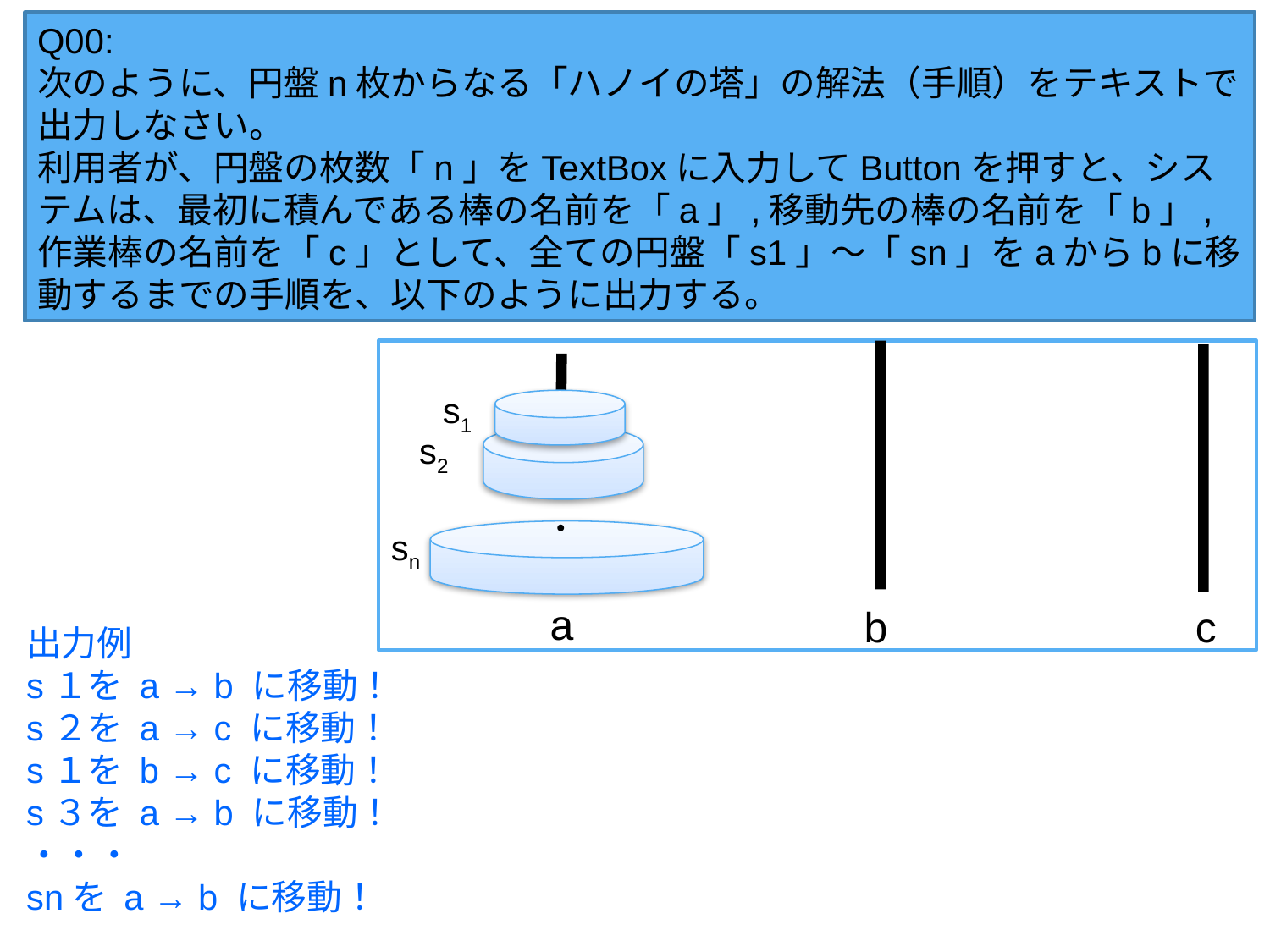

Q00:
次のように、円盤n枚からなる「ハノイの塔」の解法（手順）をテキストで出力しなさい。
利用者が、円盤の枚数「n」をTextBoxに入力してButtonを押すと、システムは、最初に積んである棒の名前を「a」,移動先の棒の名前を「b」,作業棒の名前を「c」として、全ての円盤「s1」～「sn」をaからbに移動するまでの手順を、以下のように出力する。

s1

s2

・・・
sn

a
b
c
出力例
s１を a → b に移動！
s２を a → c に移動！
s１を b → c に移動！
s３を a → b に移動！
・・・
snを a → b に移動！